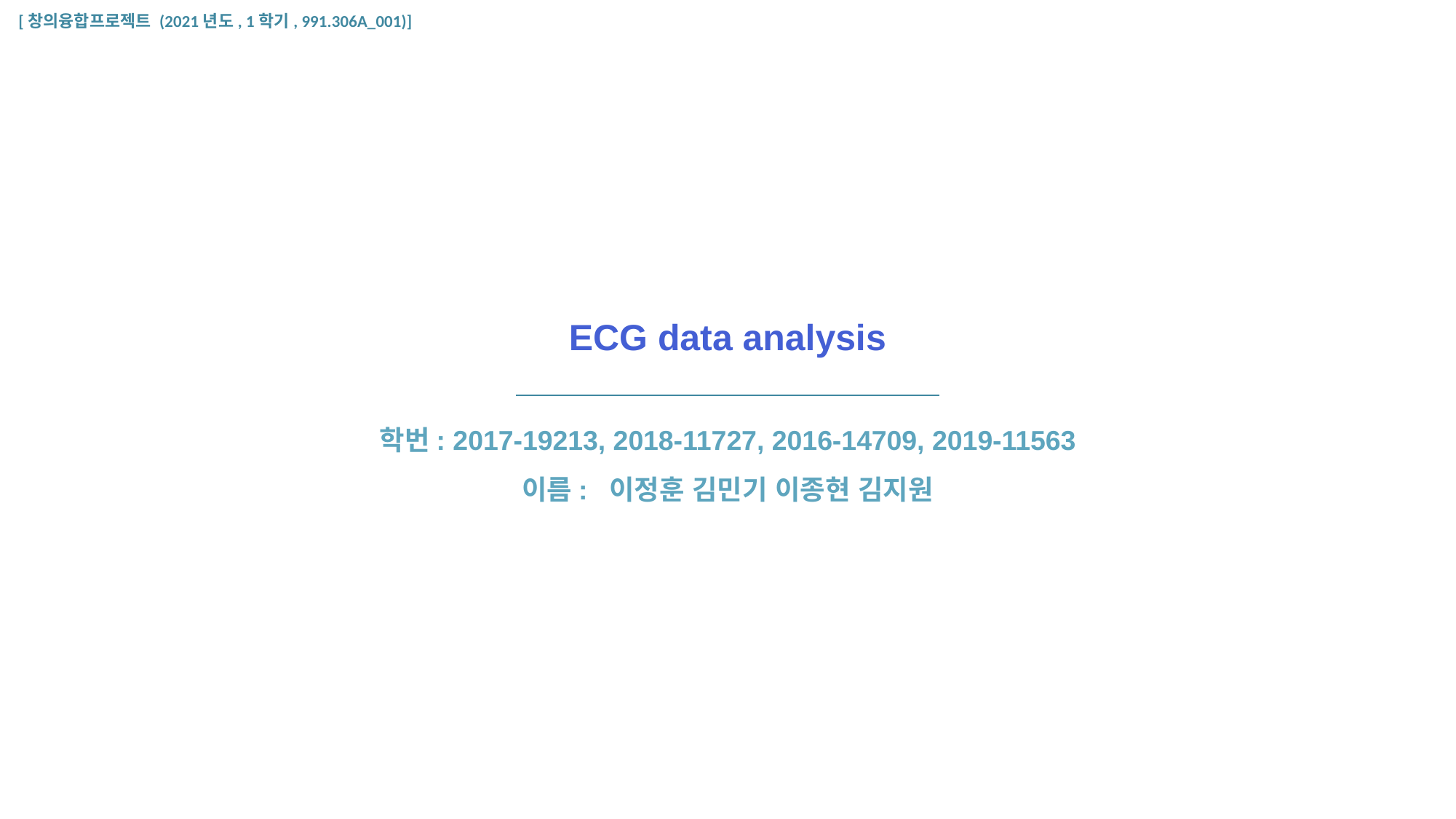

[창의융합프로젝트 (2021년도, 1학기, 991.306A_001)]
ECG data analysis

학번: 2017-19213, 2018-11727, 2016-14709, 2019-11563
이름:  이정훈 김민기 이종현 김지원